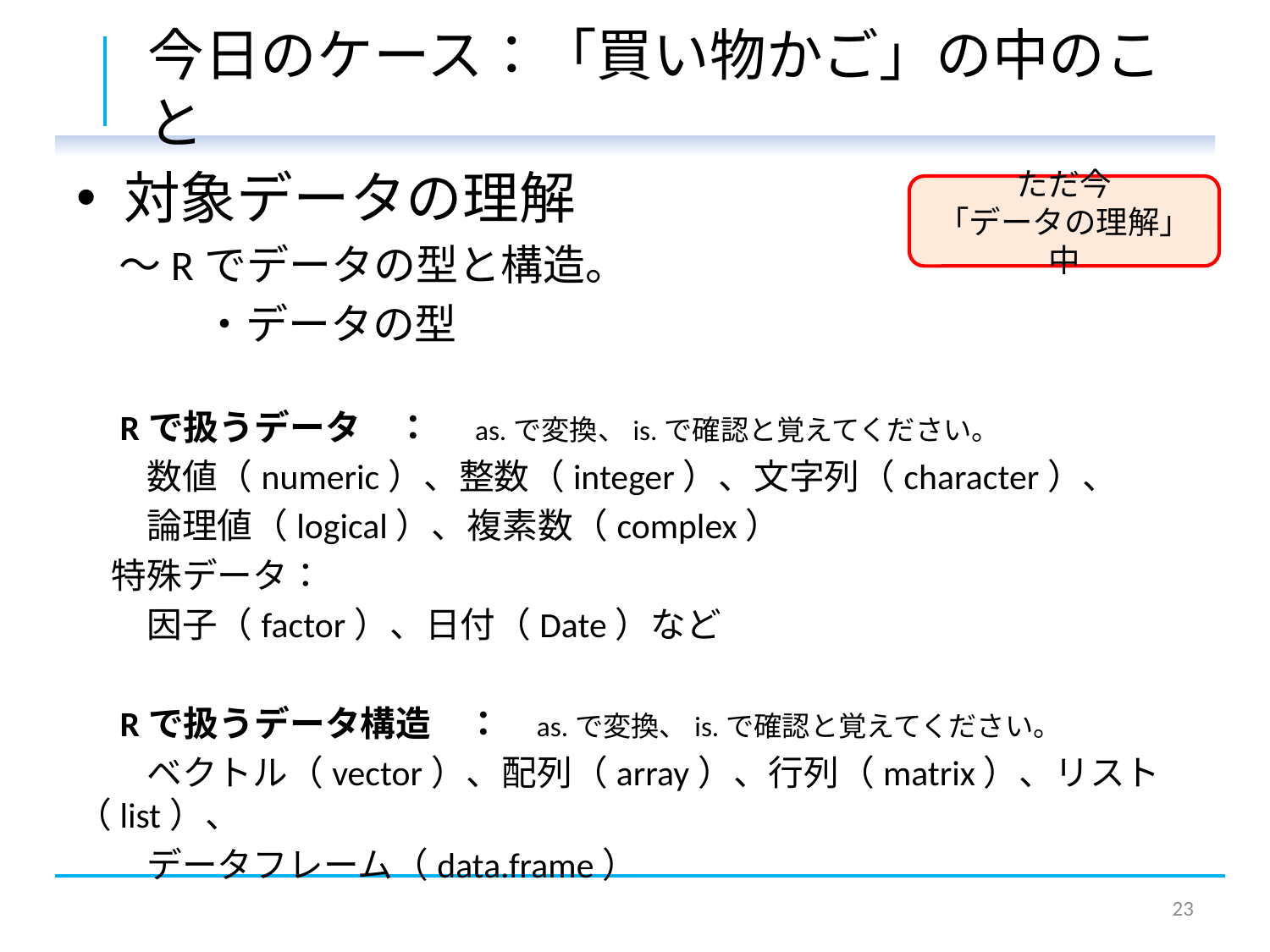

# 今日のケース：「買い物かご」の中のこと
対象データの理解
　～Rでデータの型と構造。
	・データの型

　Rで扱うデータ　：　as.で変換、is.で確認と覚えてください。
　　数値（numeric）、整数（integer）、文字列（character）、
　　論理値（logical）、複素数（complex）
　特殊データ：
　　因子（factor）、日付（Date）など

　Rで扱うデータ構造　：　as.で変換、is.で確認と覚えてください。
　　ベクトル（vector）、配列（array）、行列（matrix）、リスト（list）、
　　データフレーム（data.frame）
ただ今
「データの理解」中
23